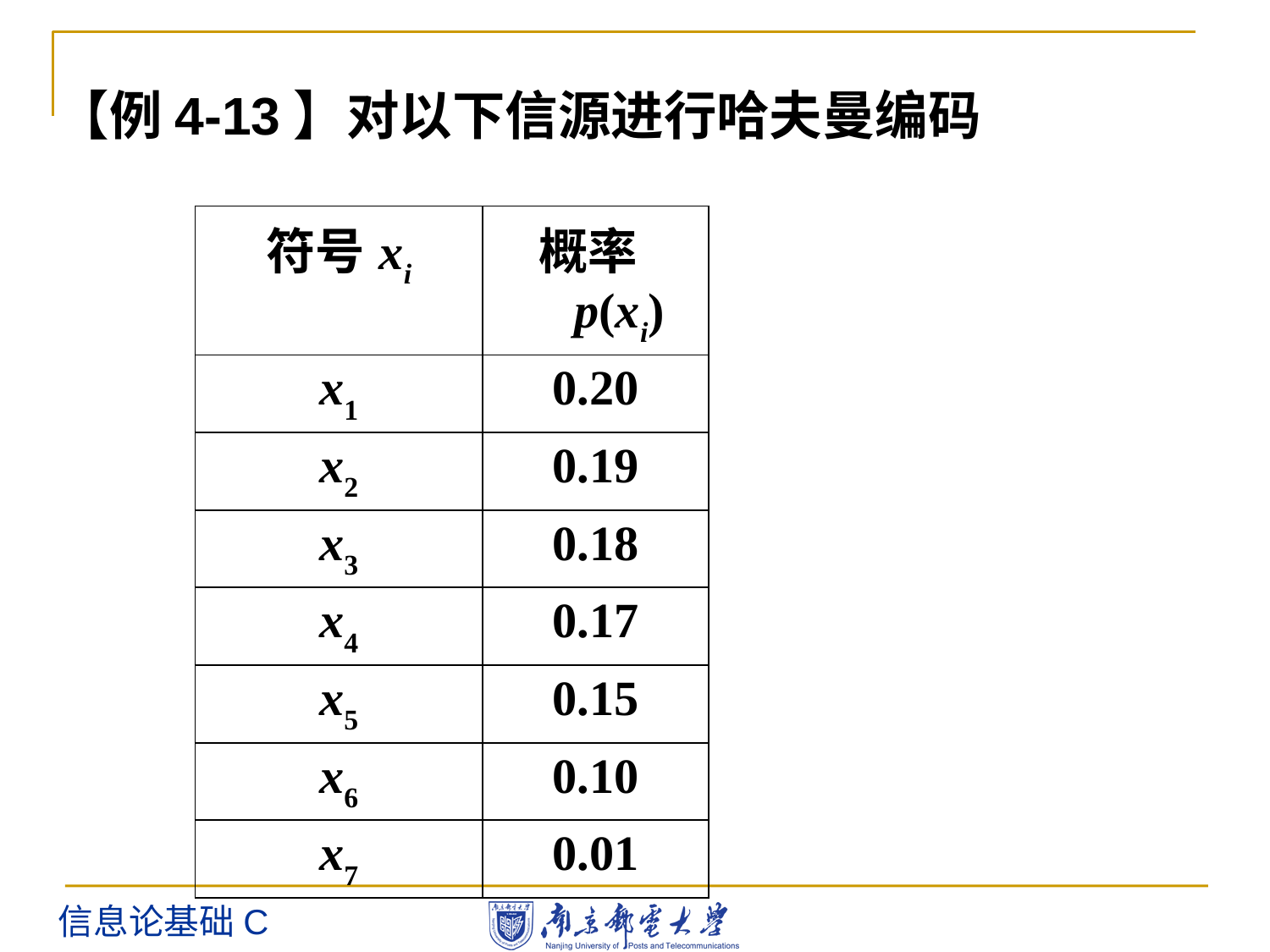

【例4-13】对以下信源进行哈夫曼编码

| 符号xi | 概率p(xi) |
| --- | --- |
| x1 | 0.20 |
| x2 | 0.19 |
| x3 | 0.18 |
| x4 | 0.17 |
| x5 | 0.15 |
| x6 | 0.10 |
| x7 | 0.01 |
57